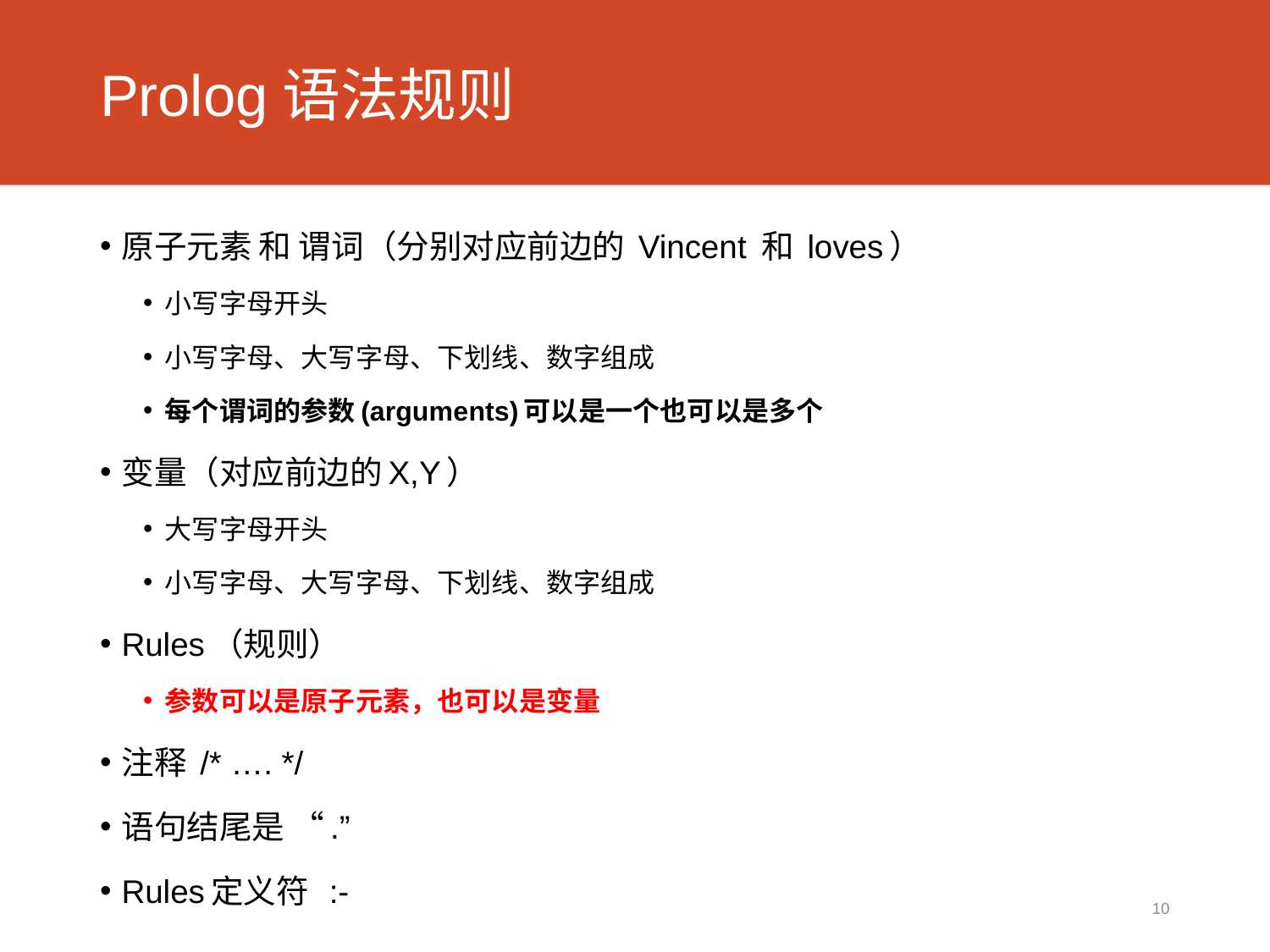

# Prolog语法规则
原子元素 和 谓词（分别对应前边的 Vincent 和 loves）
小写字母开头
小写字母、大写字母、下划线、数字组成
每个谓词的参数(arguments)可以是一个也可以是多个
变量（对应前边的X,Y）
大写字母开头
小写字母、大写字母、下划线、数字组成
Rules（规则）
参数可以是原子元素，也可以是变量
注释 /* …. */
语句结尾是 “.”
Rules定义符  :-

10